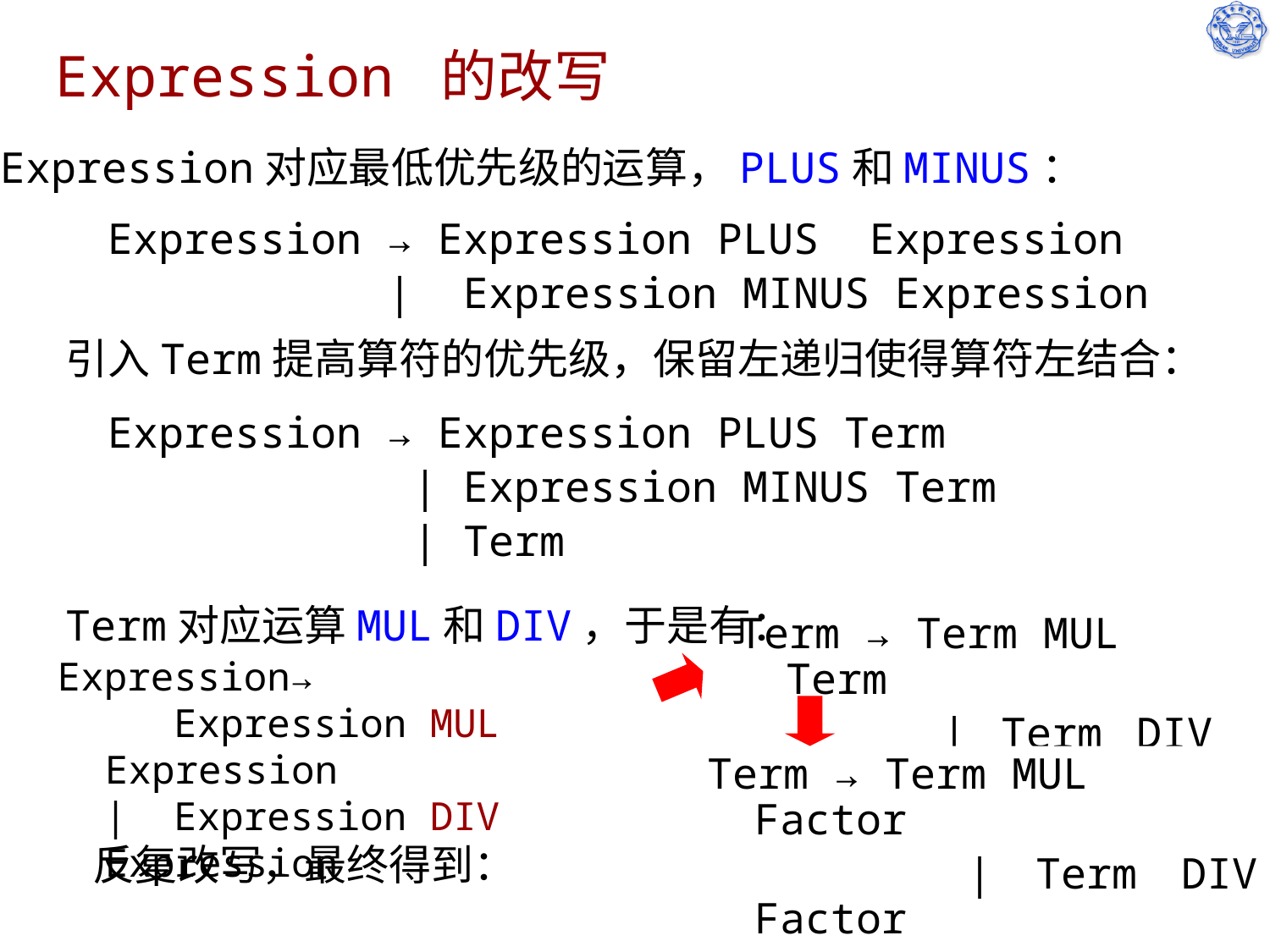

# Expression 的改写
Expression对应最低优先级的运算，PLUS和MINUS：
Expression → Expression PLUS  Expression
           |  Expression MINUS Expression
引入Term提高算符的优先级，保留左递归使得算符左结合：
Expression → Expression PLUS Term
            | Expression MINUS Term
            | Term
Term对应运算MUL和DIV，于是有：
Term → Term MUL Term
      | Term DIV Term
Expression→
     Expression MUL Expression
  |  Expression DIV Expression

Term → Term MUL Factor
      | Term DIV Factor
		| Factor
反复改写，最终得到：
6